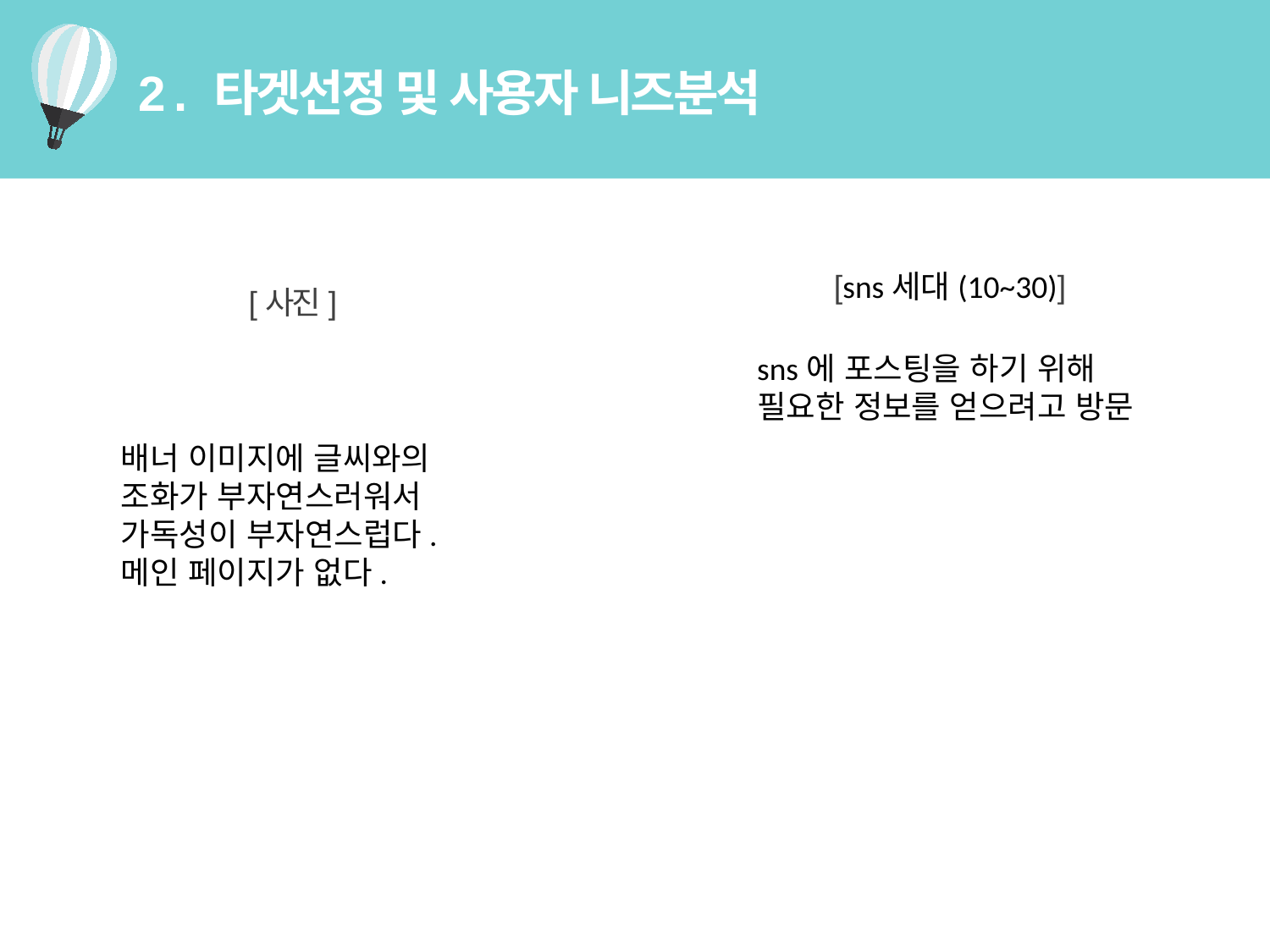

2 . 타겟선정 및 사용자 니즈분석
[sns세대(10~30)]
[사진]
sns에 포스팅을 하기 위해 필요한 정보를 얻으려고 방문

배너 이미지에 글씨와의 조화가 부자연스러워서 가독성이 부자연스럽다.
메인 페이지가 없다.